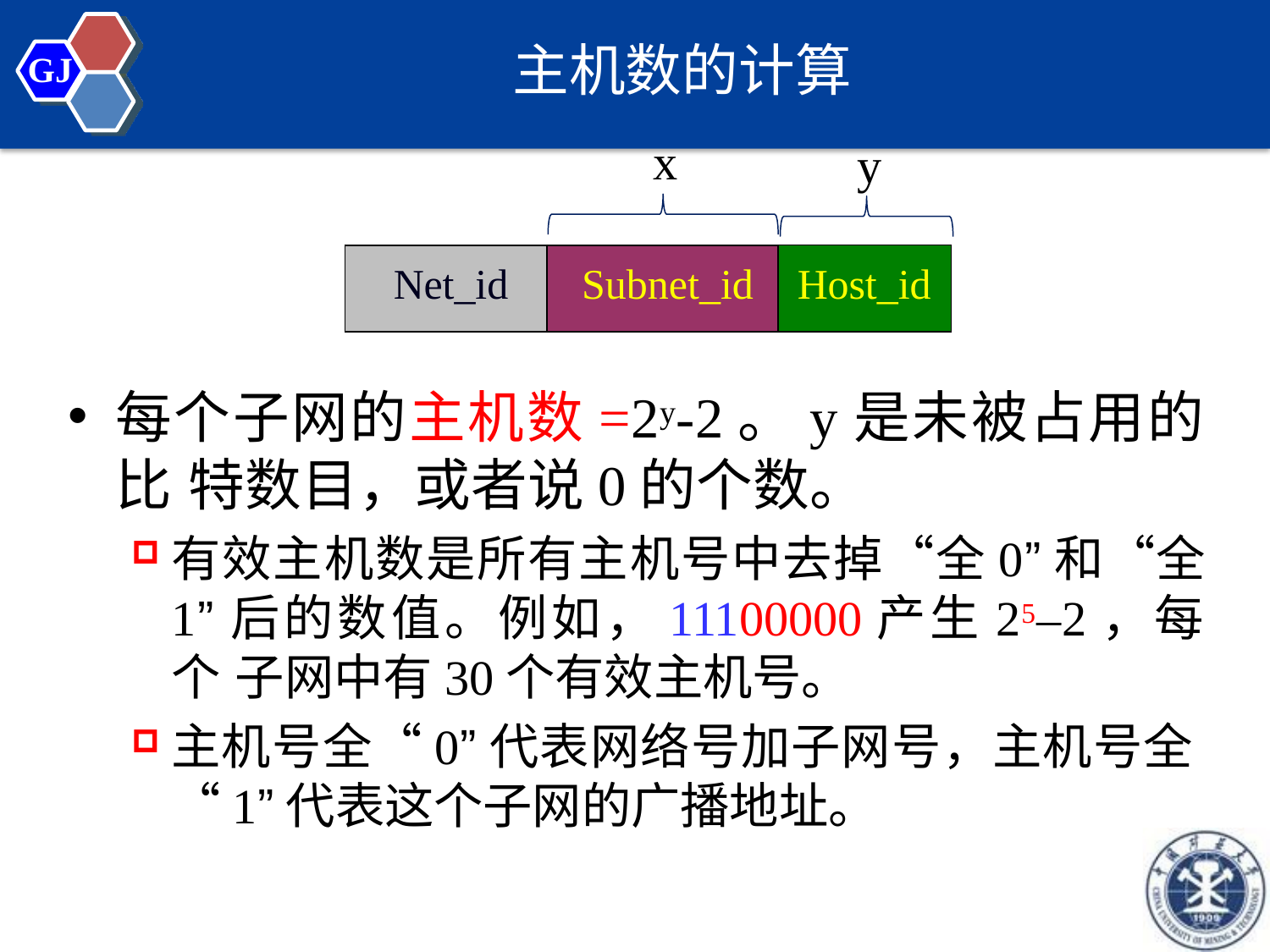

# 主机数的计算
GJ
x
y

| Net\_id | Subnet\_id | Host\_id |
| --- | --- | --- |
每个子网的主机数=2y-2。y是未被占用的比 特数目，或者说0的个数。
有效主机数是所有主机号中去掉“全0”和“全 1”后的数值。例如，11100000产生25–2，每个 子网中有30个有效主机号。
主机号全“0”代表网络号加子网号，主机号全  “1”代表这个子网的广播地址。